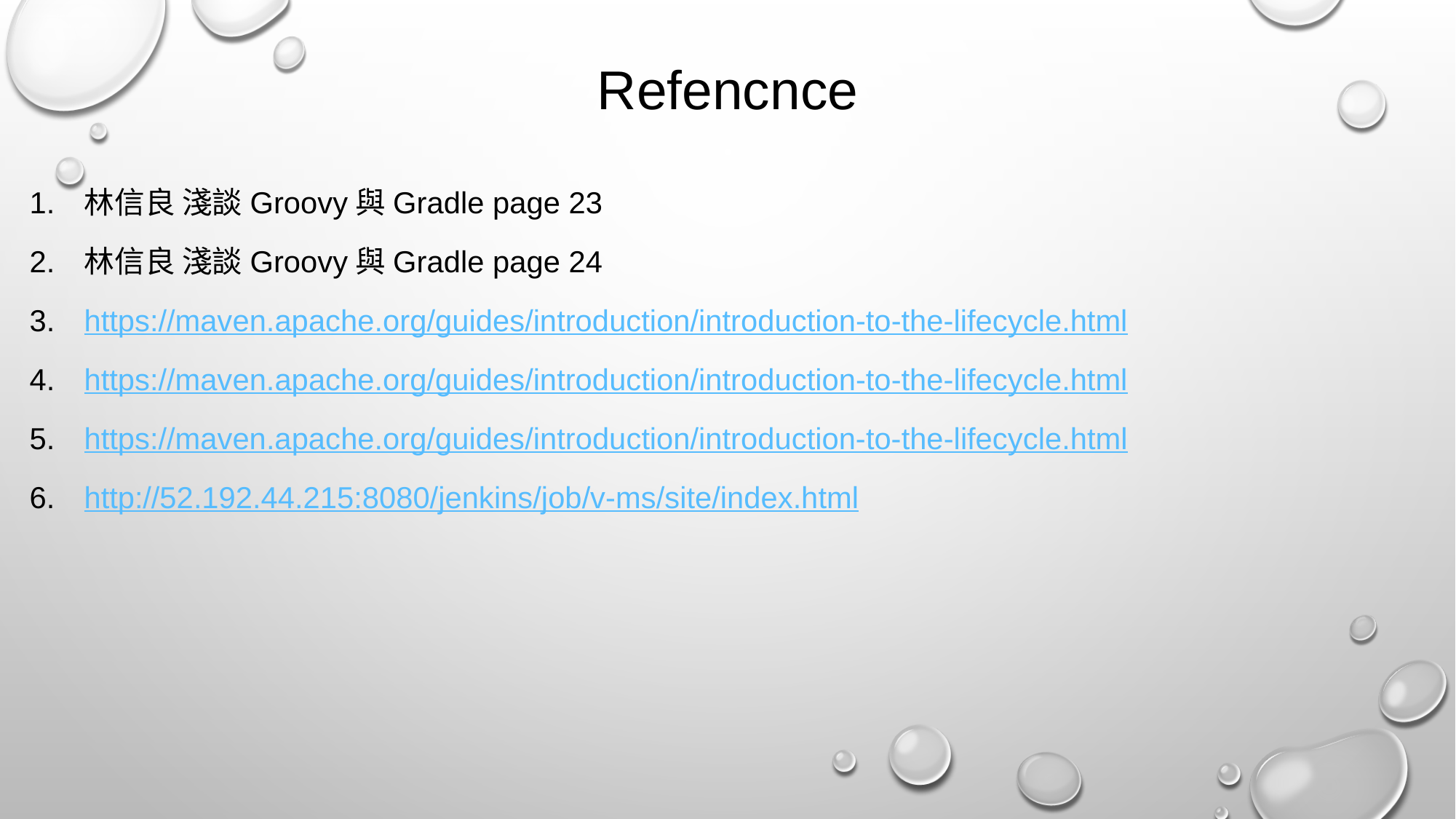

# Refencnce
林信良 淺談Groovy與Gradle page 23
林信良 淺談Groovy與Gradle page 24
https://maven.apache.org/guides/introduction/introduction-to-the-lifecycle.html
https://maven.apache.org/guides/introduction/introduction-to-the-lifecycle.html
https://maven.apache.org/guides/introduction/introduction-to-the-lifecycle.html
http://52.192.44.215:8080/jenkins/job/v-ms/site/index.html